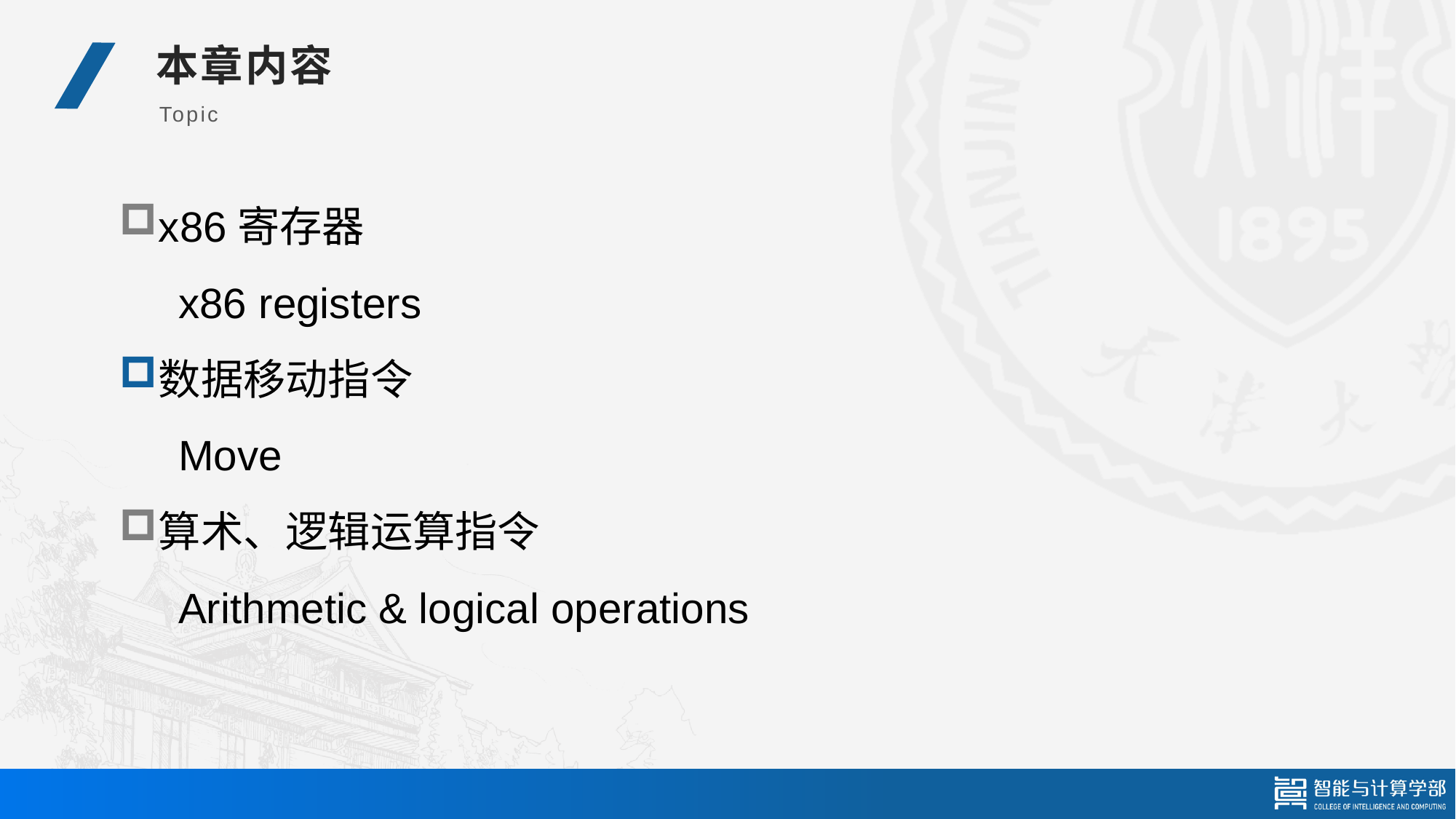

x86寄存器
     x86 registers
数据移动指令
     Move
算术、逻辑运算指令
     Arithmetic & logical operations